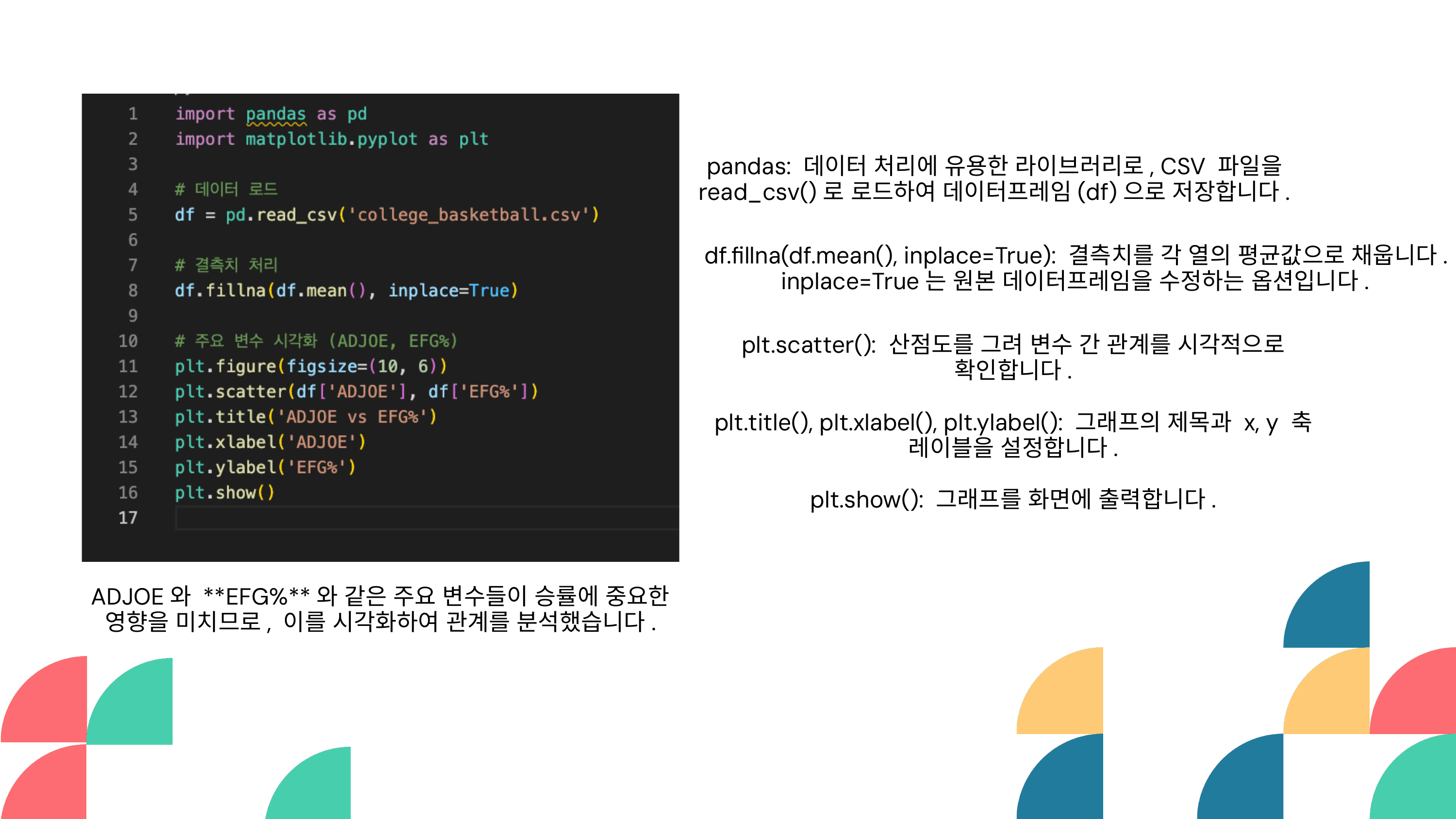

pandas: 데이터 처리에 유용한 라이브러리로, CSV 파일을 read_csv()로 로드하여 데이터프레임(df)으로 저장합니다.
df.fillna(df.mean(), inplace=True): 결측치를 각 열의 평균값으로 채웁니다. inplace=True는 원본 데이터프레임을 수정하는 옵션입니다.
plt.scatter(): 산점도를 그려 변수 간 관계를 시각적으로 확인합니다.

plt.title(), plt.xlabel(), plt.ylabel(): 그래프의 제목과 x, y 축 레이블을 설정합니다.

plt.show(): 그래프를 화면에 출력합니다.

ADJOE와 **EFG%**와 같은 주요 변수들이 승률에 중요한 영향을 미치므로, 이를 시각화하여 관계를 분석했습니다.